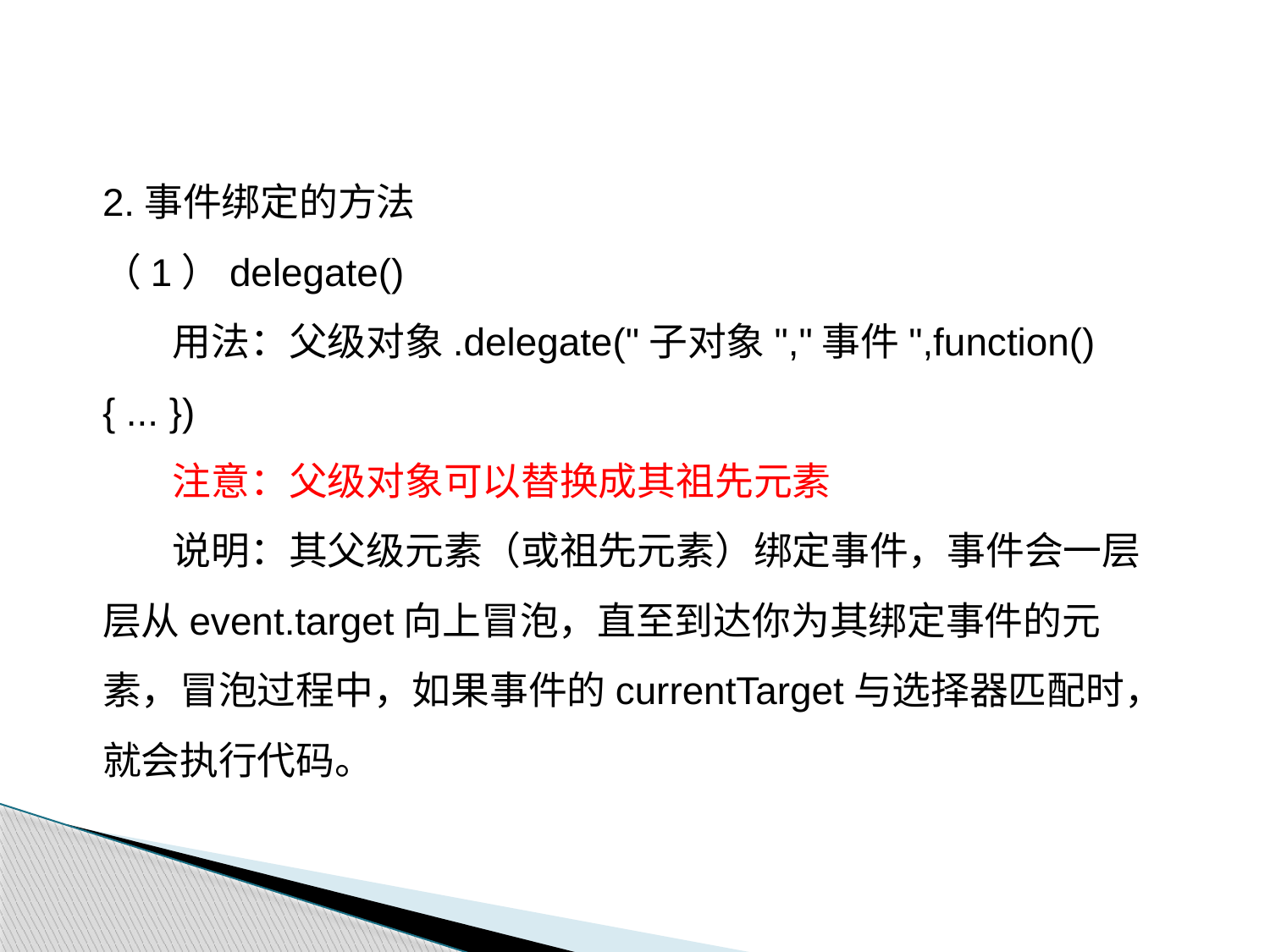

2.事件绑定的方法
（1）delegate()
       用法：父级对象.delegate("子对象","事件",function(){ ... })
       注意：父级对象可以替换成其祖先元素
       说明：其父级元素（或祖先元素）绑定事件，事件会一层层从event.target向上冒泡，直至到达你为其绑定事件的元素，冒泡过程中，如果事件的currentTarget与选择器匹配时，就会执行代码。